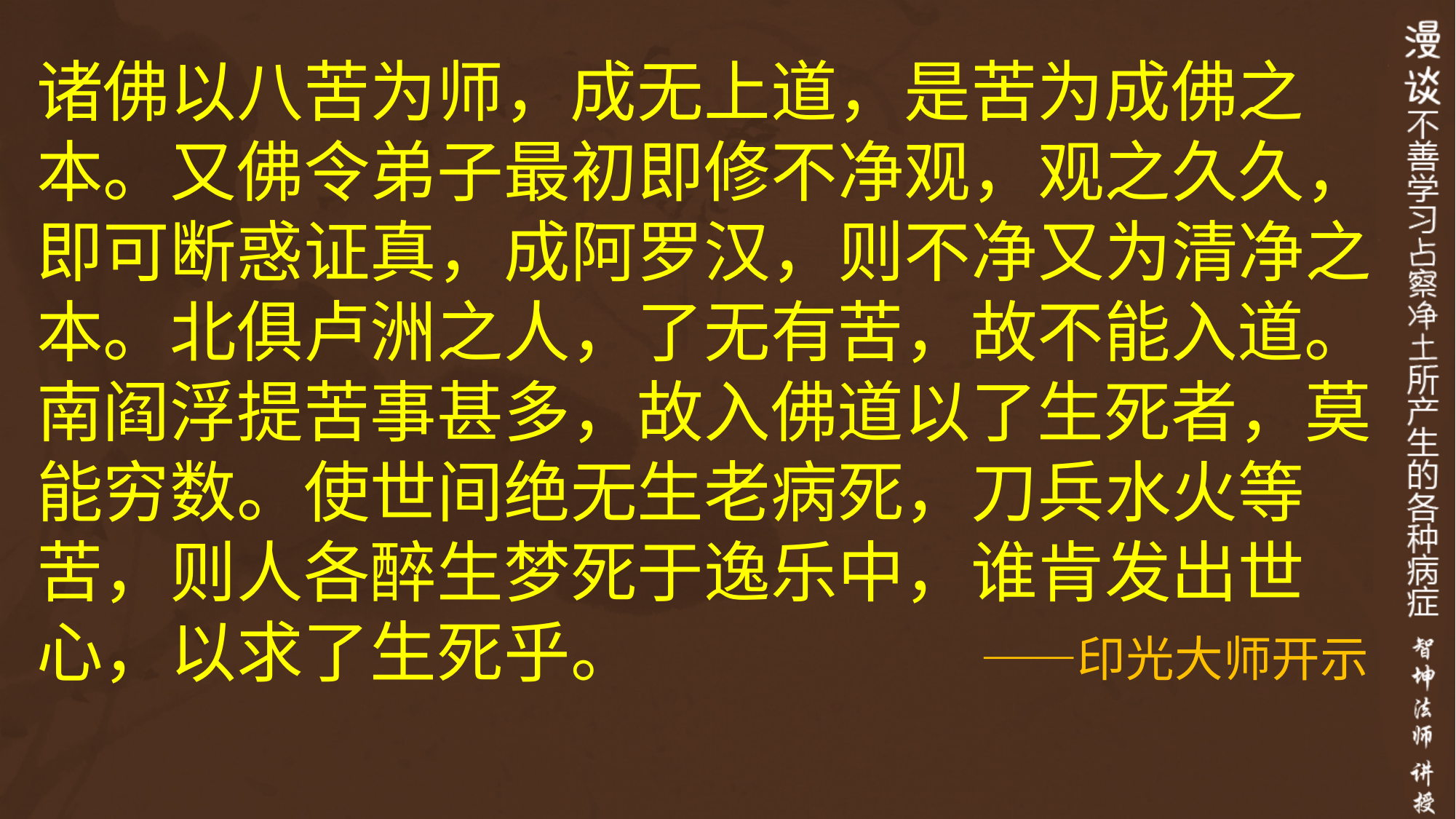

诸佛以八苦为师，成无上道，是苦为成佛之本。又佛令弟子最初即修不净观，观之久久，即可断惑证真，成阿罗汉，则不净又为清净之本。北俱卢洲之人，了无有苦，故不能入道。南阎浮提苦事甚多，故入佛道以了生死者，莫能穷数。使世间绝无生老病死，刀兵水火等苦，则人各醉生梦死于逸乐中，谁肯发出世心，以求了生死乎。                       ——印光大师开示